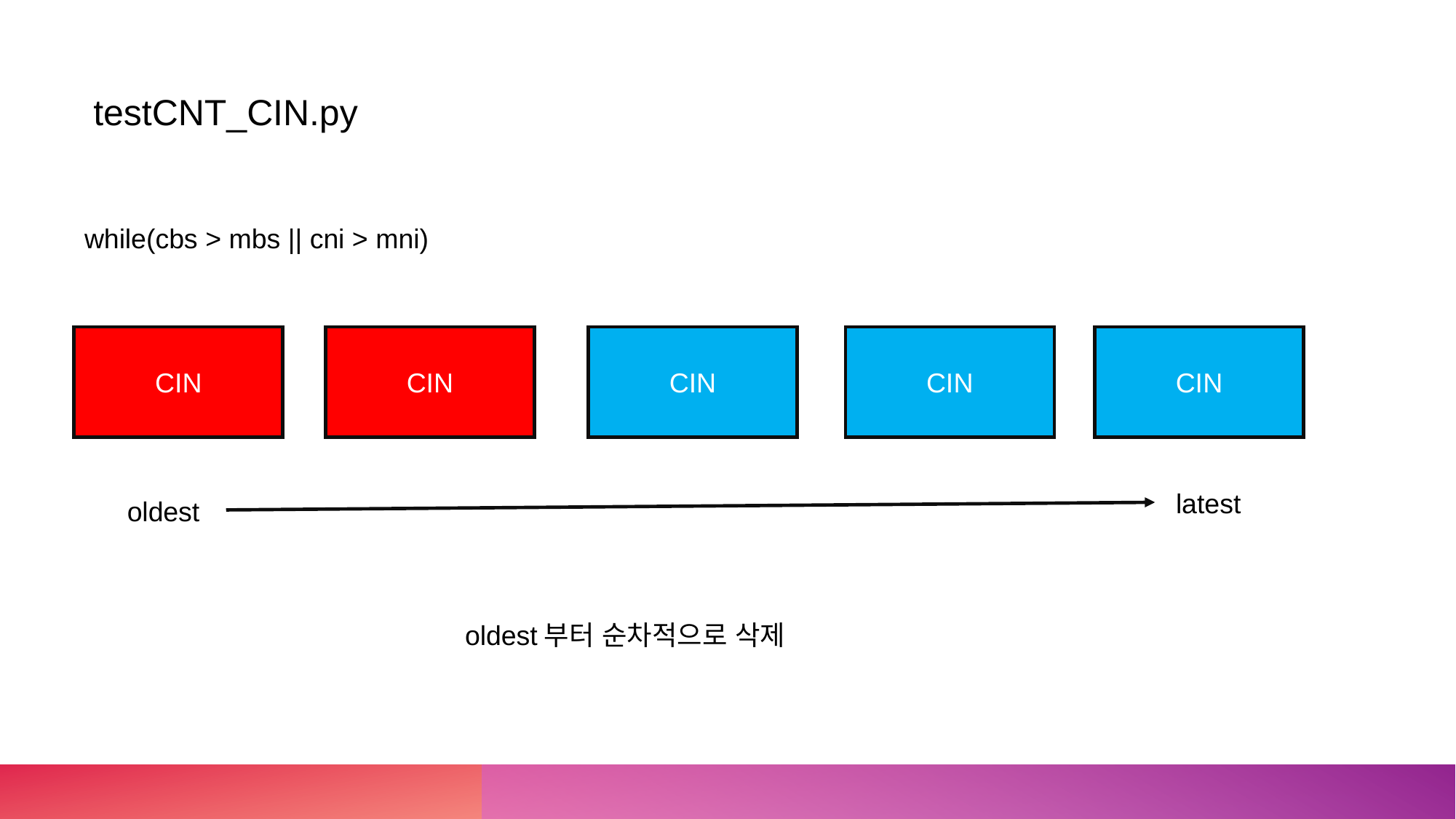

testCNT_CIN.py
while(cbs > mbs || cni > mni)
CIN
CIN
CIN
CIN
CIN
latest
oldest
oldest부터 순차적으로 삭제